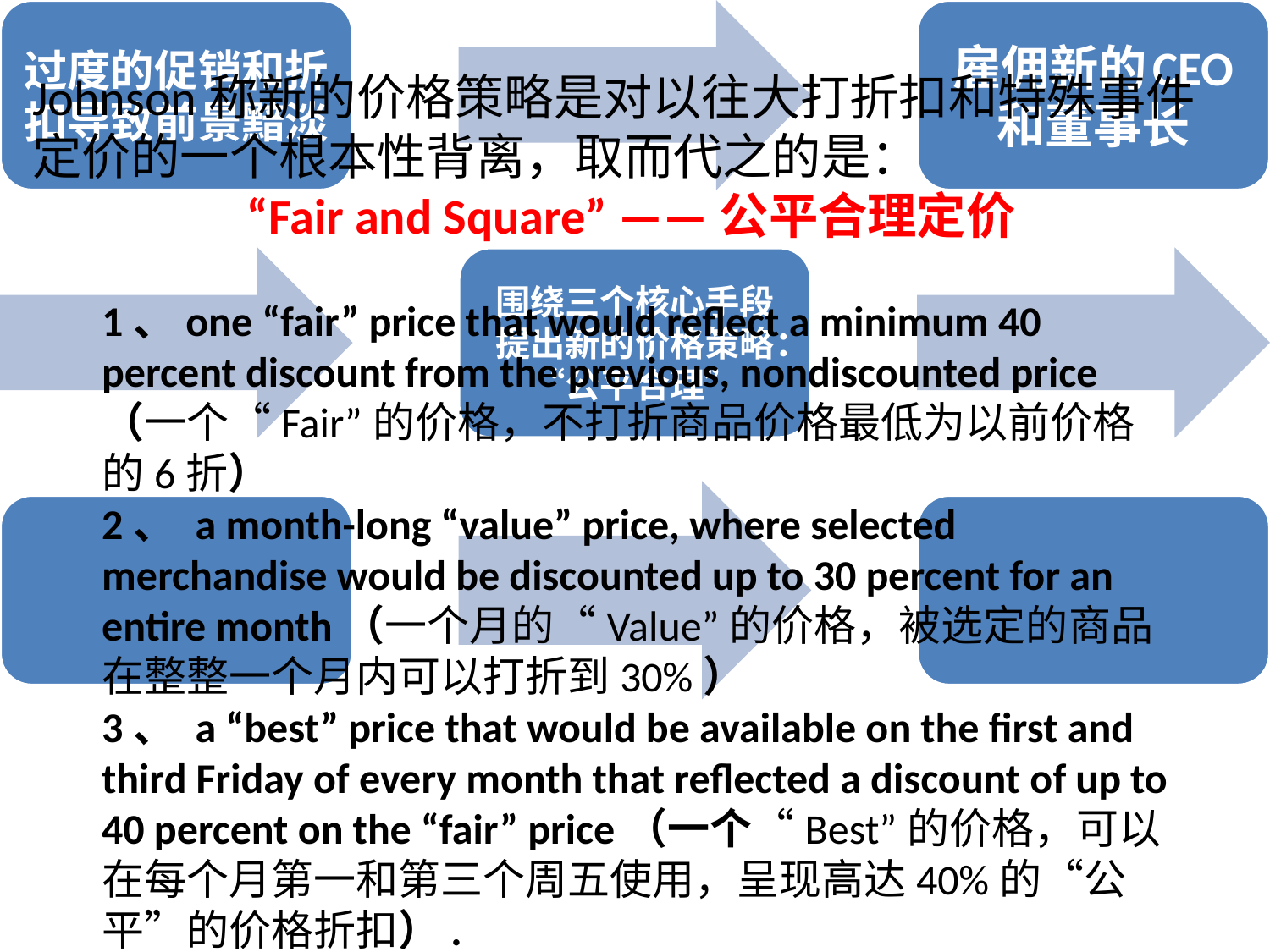

Johnson称新的价格策略是对以往大打折扣和特殊事件定价的一个根本性背离，取而代之的是：
  “Fair and Square” ——公平合理定价
1、one “fair” price that would reflect a minimum 40 percent discount from the previous, nondiscounted price（一个“Fair”的价格，不打折商品价格最低为以前价格的6折）
2、 a month-long “value” price, where selected merchandise would be discounted up to 30 percent for an entire month（一个月的“Value”的价格，被选定的商品在整整一个月内可以打折到30%）
3、 a “best” price that would be available on the first and third Friday of every month that reflected a discount of up to 40 percent on the “fair” price（一个“Best”的价格，可以在每个月第一和第三个周五使用，呈现高达40%的“公平”的价格折扣）.